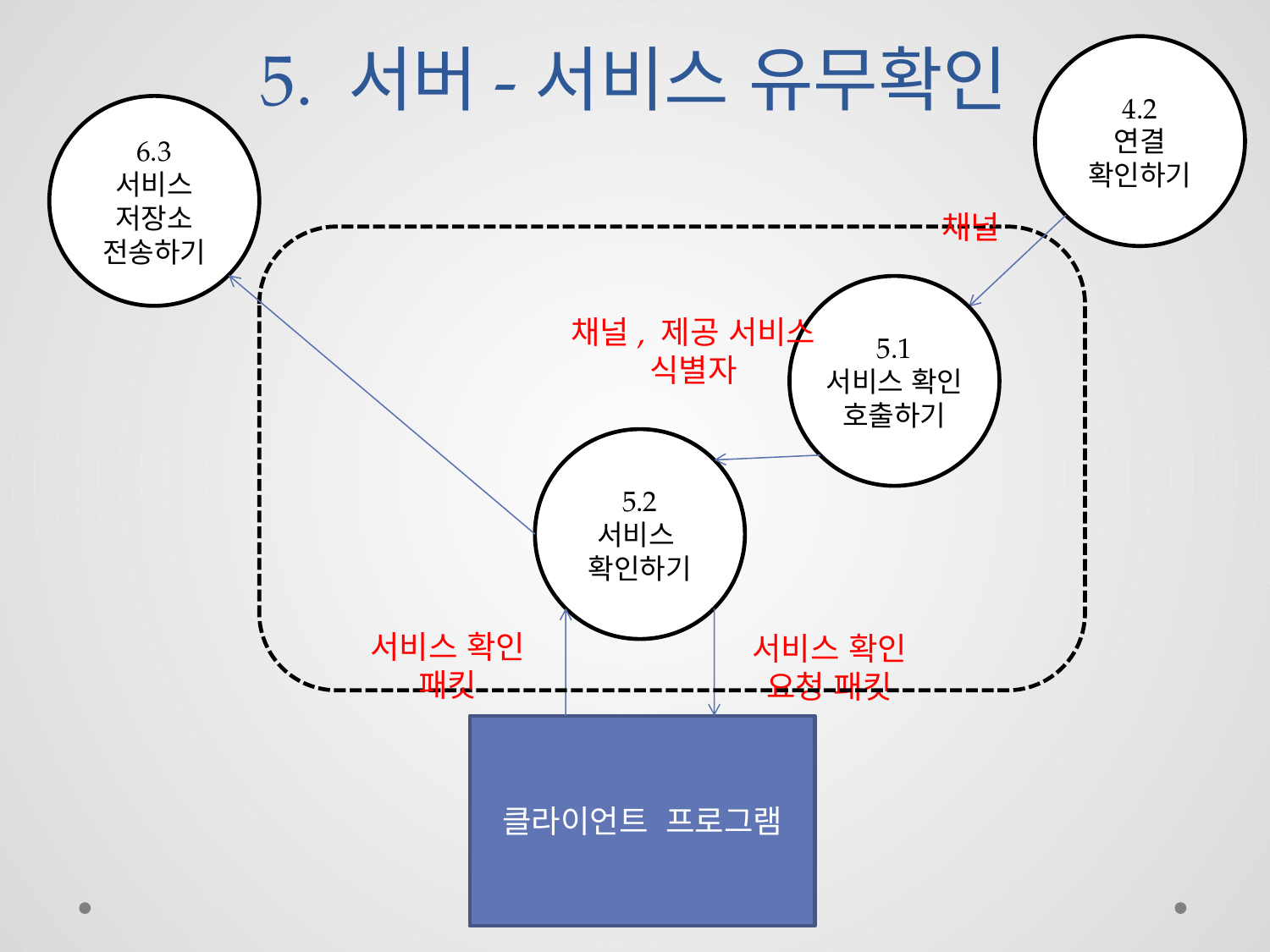

# 5. 서버-서비스 유무확인
4.2
연결 확인하기
6.3
서비스 저장소 전송하기
채널

5.1
서비스 확인 호출하기
채널, 제공 서비스 식별자
5.2
서비스
확인하기
서비스 확인 패킷
서비스 확인 요청 패킷
클라이언트  프로그램